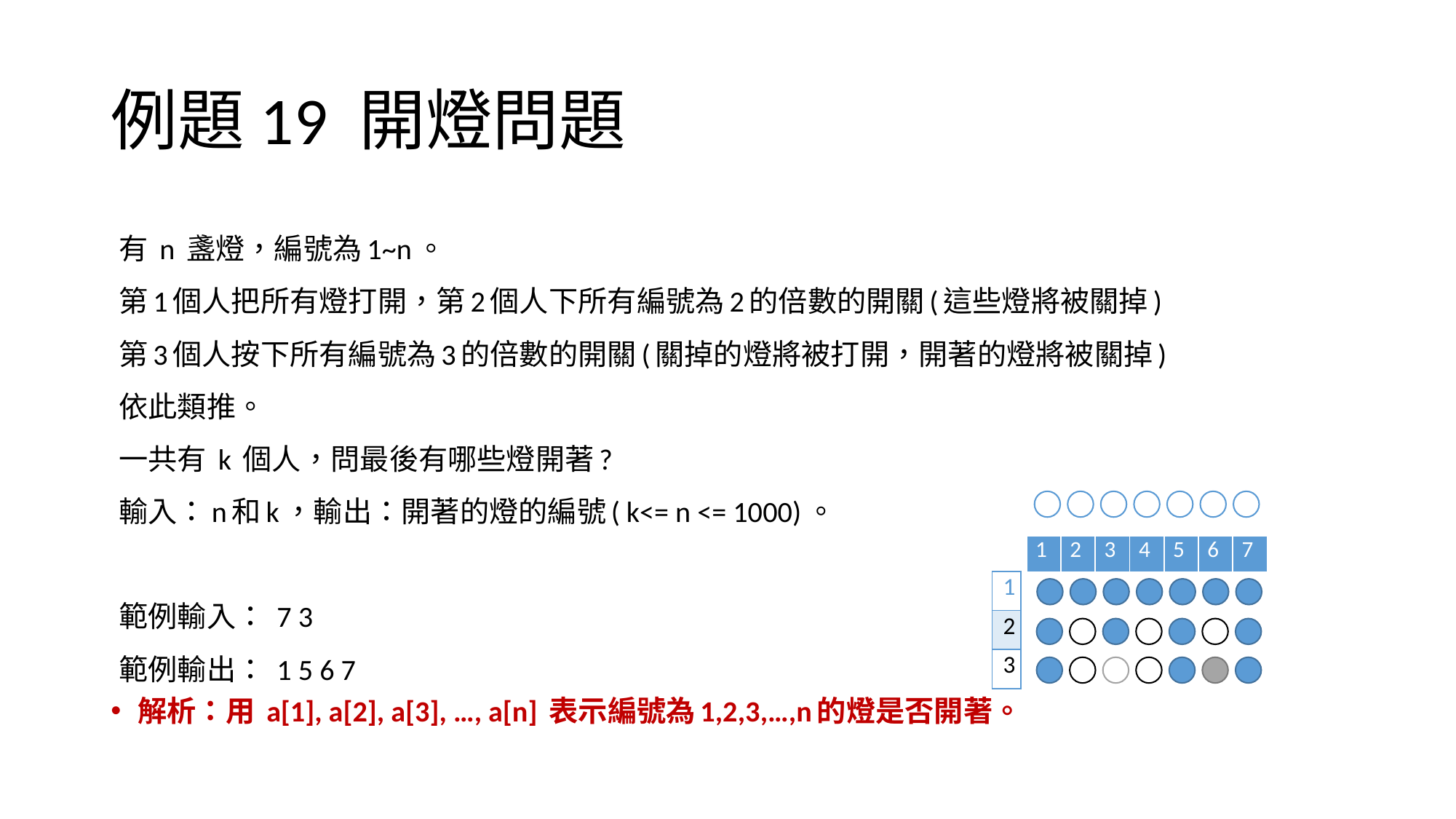

# 例題19 開燈問題
有 n 盞燈，編號為1~n。
第1個人把所有燈打開，第2個人下所有編號為2的倍數的開關(這些燈將被關掉)
第3個人按下所有編號為3的倍數的開關(關掉的燈將被打開，開著的燈將被關掉)
依此類推。
一共有 k 個人，問最後有哪些燈開著?
輸入：n和k，輸出：開著的燈的編號( k<= n <= 1000)。

範例輸入： 7 3
範例輸出： 1 5 6 7
解析：用 a[1], a[2], a[3], …, a[n] 表示編號為1,2,3,…,n的燈是否開著。

| 1 | 2 | 3 | 4 | 5 | 6 | 7 |
| --- | --- | --- | --- | --- | --- | --- |
| 1 |
| --- |
| 2 |
| 3 |